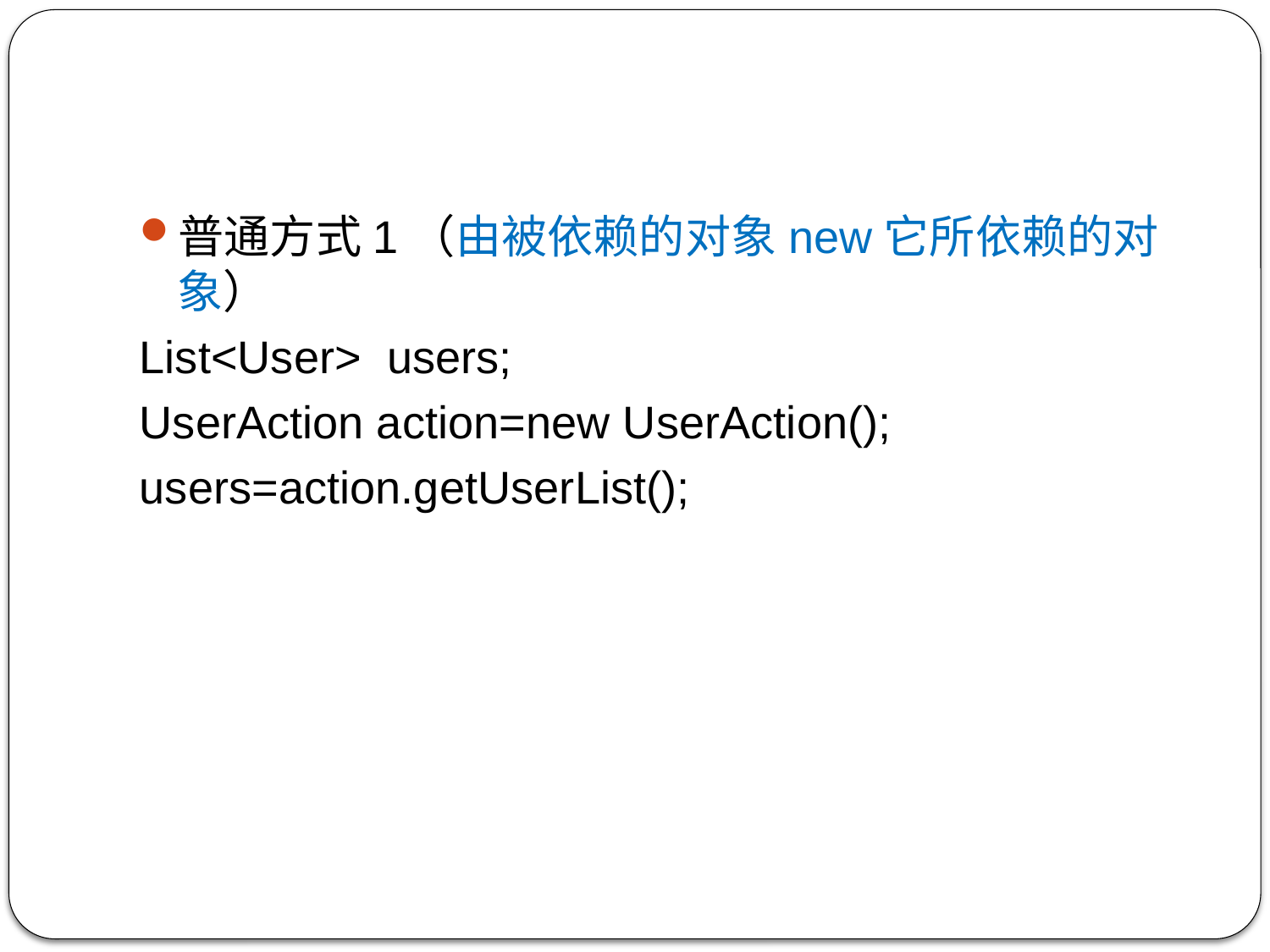

#
普通方式1（由被依赖的对象new它所依赖的对象）
List<User>  users;
UserAction action=new UserAction();
users=action.getUserList();